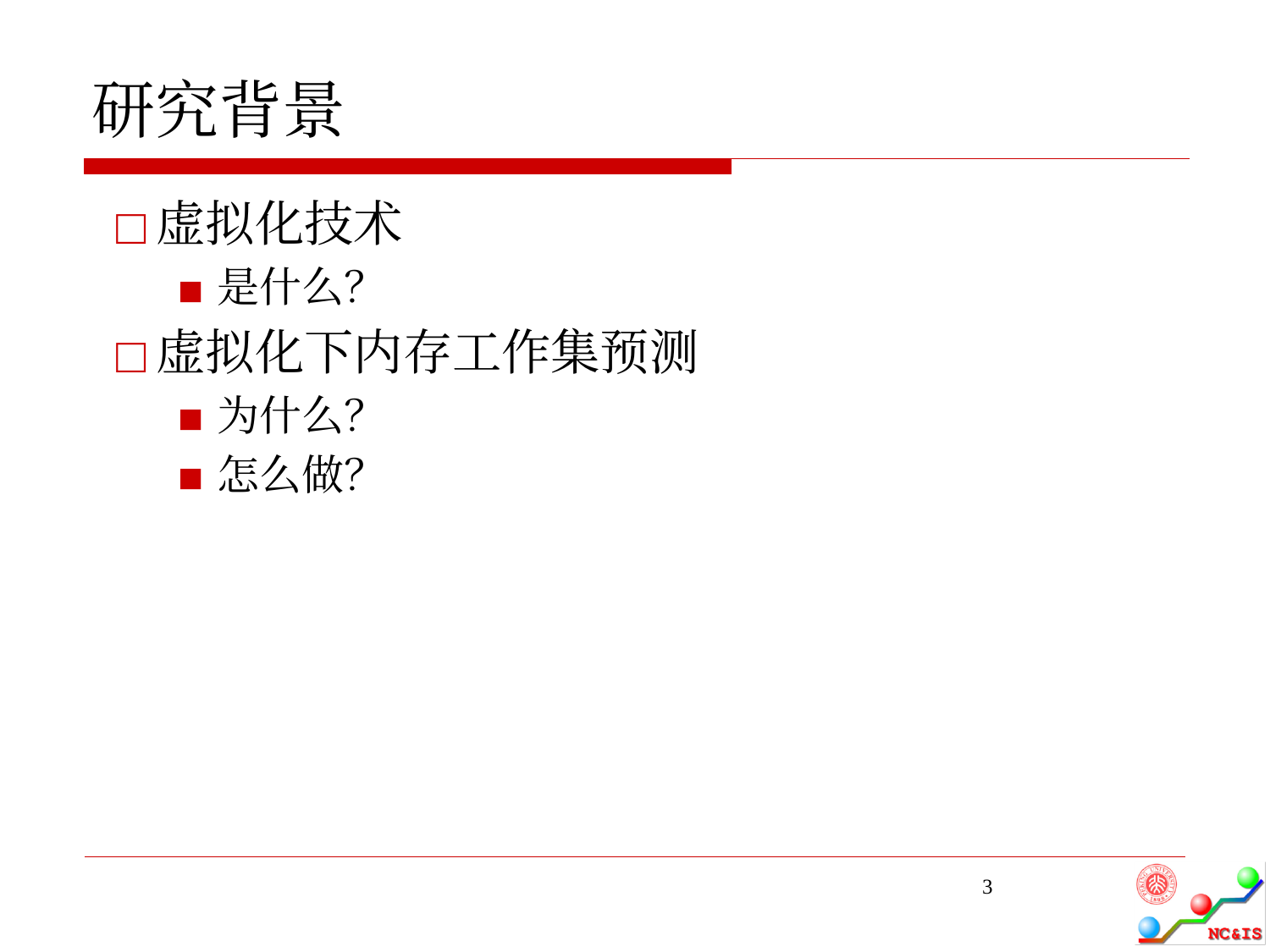

# 研究背景
虚拟化技术
是什么？
虚拟化下内存工作集预测
为什么？
怎么做？
3